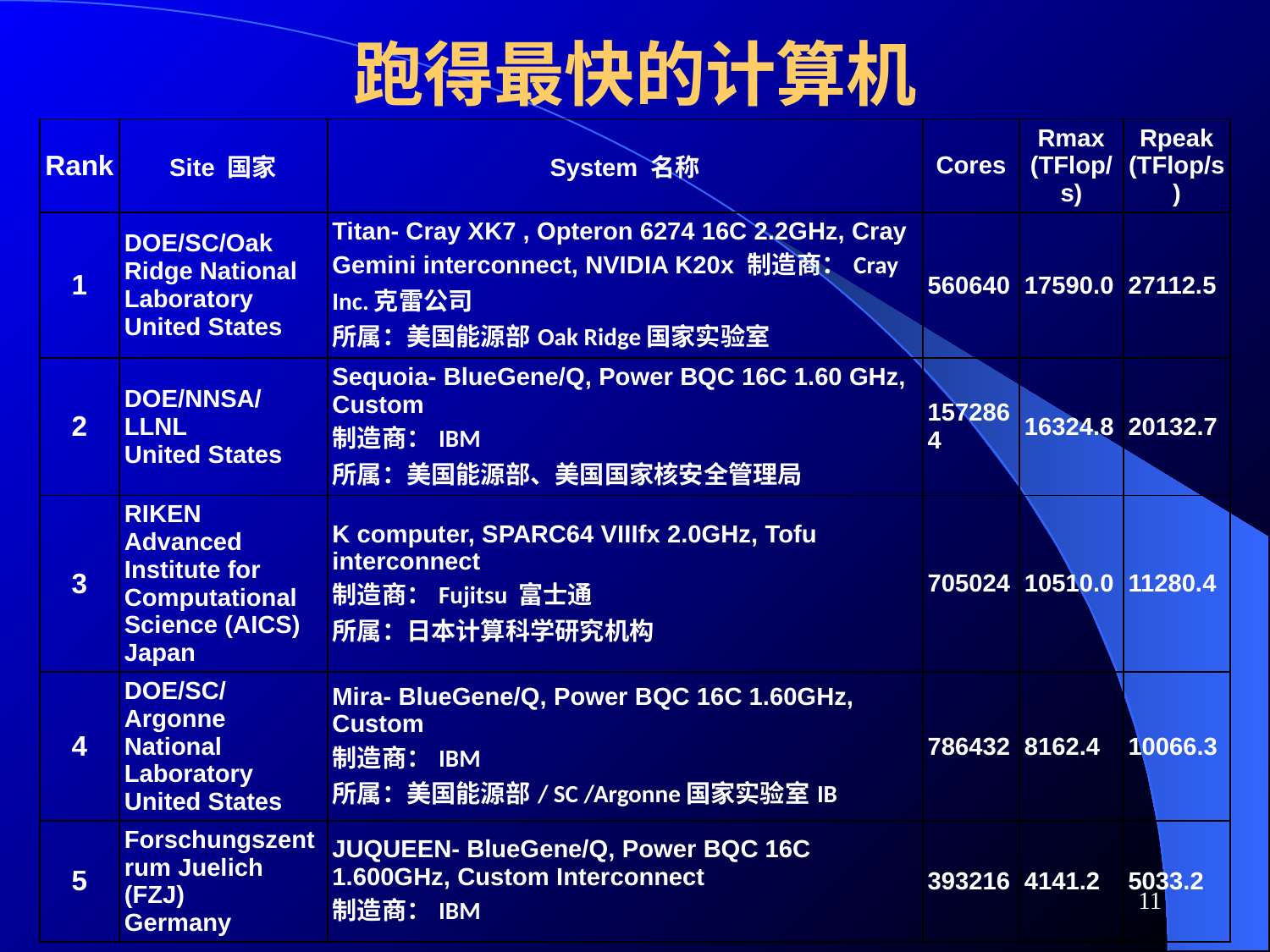

# 跑得最快的计算机
| Rank | Site 国家 | System 名称 | Cores | Rmax (TFlop/s) | Rpeak (TFlop/s) |
| --- | --- | --- | --- | --- | --- |
| 1 | DOE/SC/Oak Ridge National Laboratory United States | Titan- Cray XK7 , Opteron 6274 16C 2.2GHz, Cray Gemini interconnect, NVIDIA K20x 制造商：Cray Inc.克雷公司 所属：美国能源部Oak Ridge国家实验室 | 560640 | 17590.0 | 27112.5 |
| 2 | DOE/NNSA/LLNL United States | Sequoia- BlueGene/Q, Power BQC 16C 1.60 GHz, Custom 制造商：IBM 所属：美国能源部、美国国家核安全管理局 | 1572864 | 16324.8 | 20132.7 |
| 3 | RIKEN Advanced Institute for Computational Science (AICS) Japan | K computer, SPARC64 VIIIfx 2.0GHz, Tofu interconnect 制造商：Fujitsu 富士通 所属：日本计算科学研究机构 | 705024 | 10510.0 | 11280.4 |
| 4 | DOE/SC/Argonne National Laboratory United States | Mira- BlueGene/Q, Power BQC 16C 1.60GHz, Custom 制造商：IBM 所属：美国能源部/ SC /Argonne国家实验室IB | 786432 | 8162.4 | 10066.3 |
| 5 | Forschungszentrum Juelich (FZJ) Germany | JUQUEEN- BlueGene/Q, Power BQC 16C 1.600GHz, Custom Interconnect 制造商：IBM | 393216 | 4141.2 | 5033.2 |
11